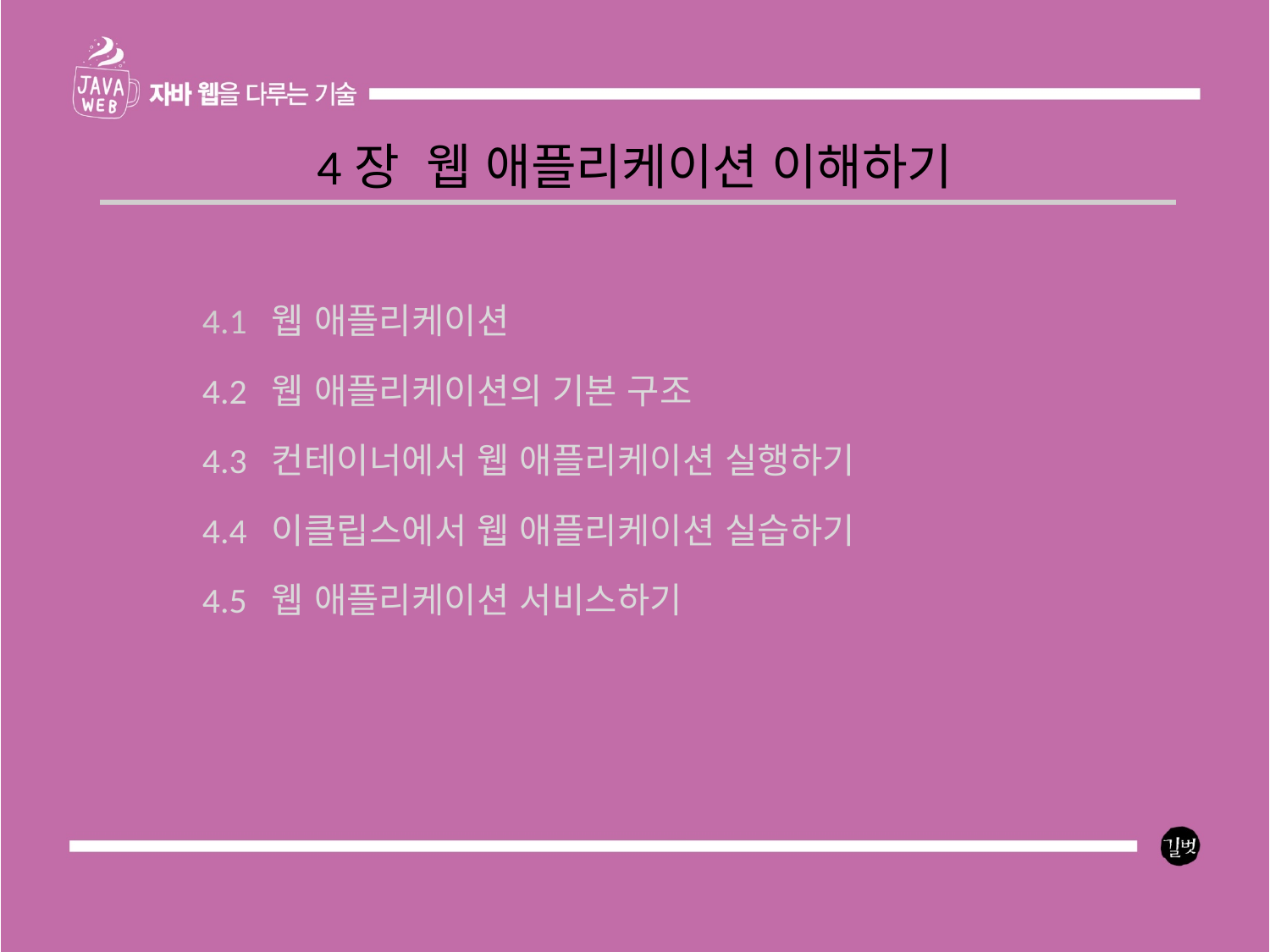

4장  웹 애플리케이션 이해하기
4.1  웹 애플리케이션
4.2  웹 애플리케이션의 기본 구조
4.3  컨테이너에서 웹 애플리케이션 실행하기
4.4  이클립스에서 웹 애플리케이션 실습하기
4.5  웹 애플리케이션 서비스하기